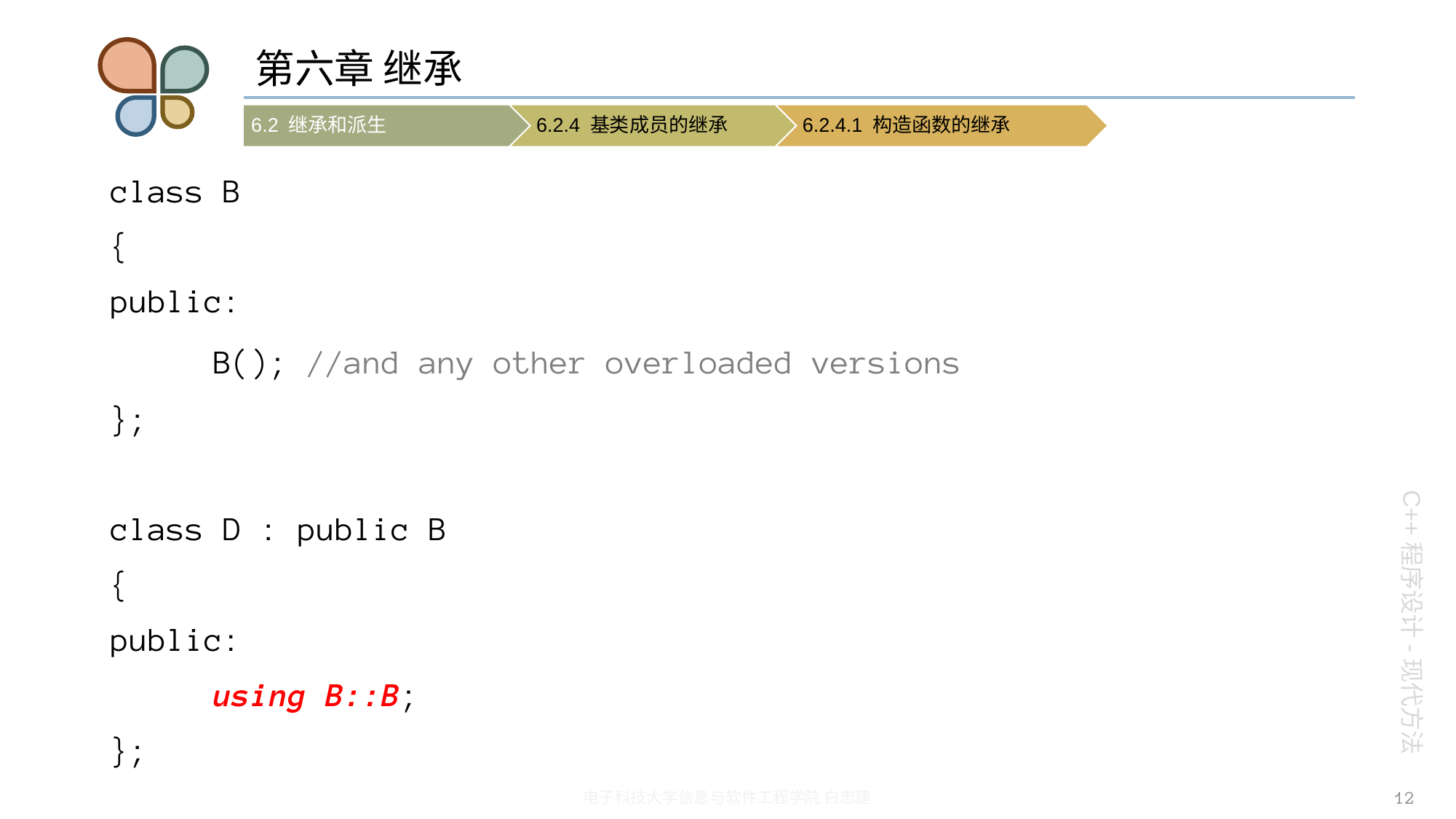

# 第六章 继承
6.2 继承和派生
6.2.4 基类成员的继承
6.2.4.1 构造函数的继承
class B
{
public:
	B(); //and any other overloaded versions
};

class D : public B
{
public:
	using B::B;
};
12